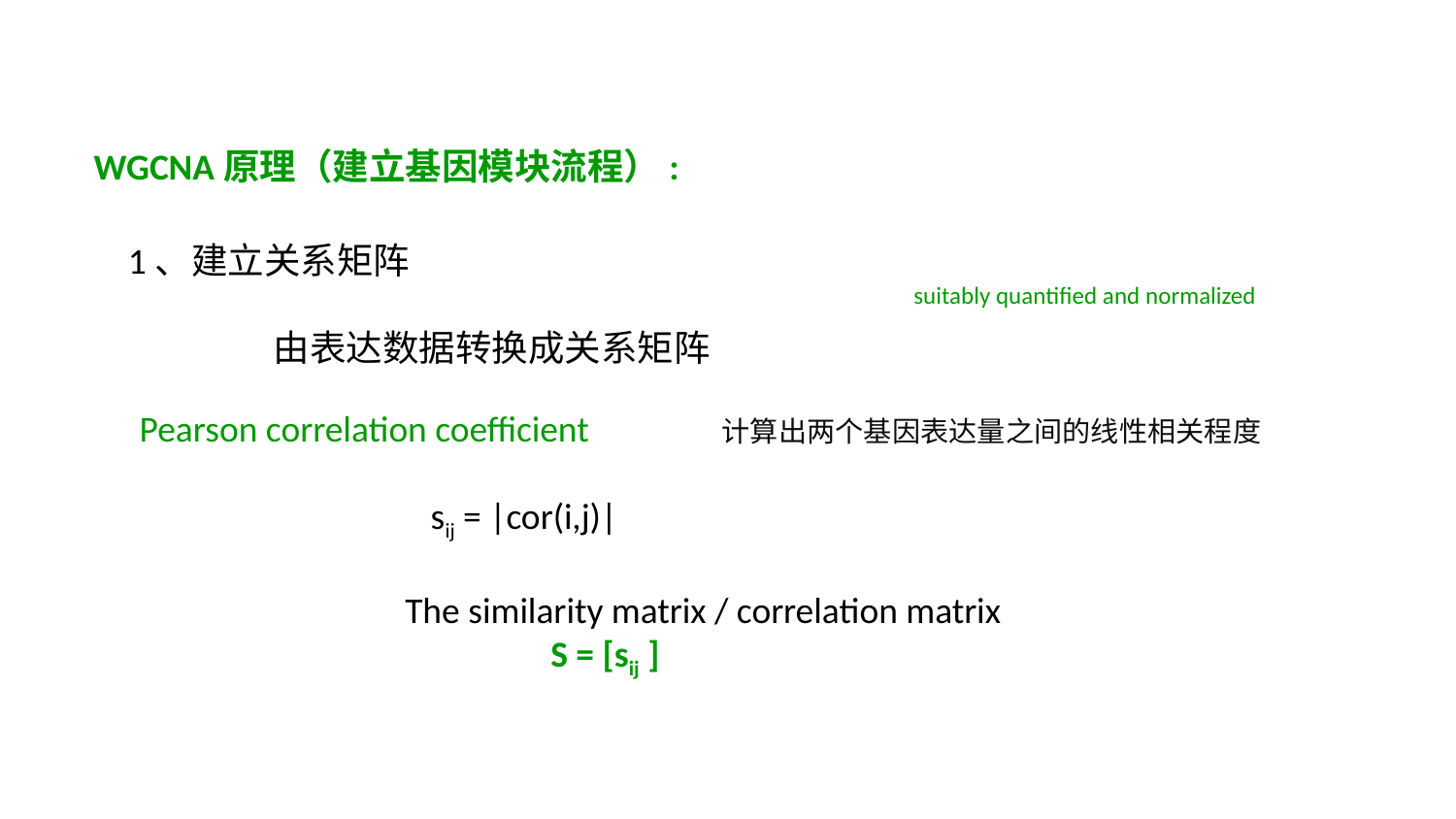

WGCNA原理（建立基因模块流程）:

1、建立关系矩阵

	由表达数据转换成关系矩阵
suitably quantified and normalized
Pearson correlation coefficient	计算出两个基因表达量之间的线性相关程度

		sij = |cor(i,j)|
The similarity matrix / correlation matrix
	S = [sij ]